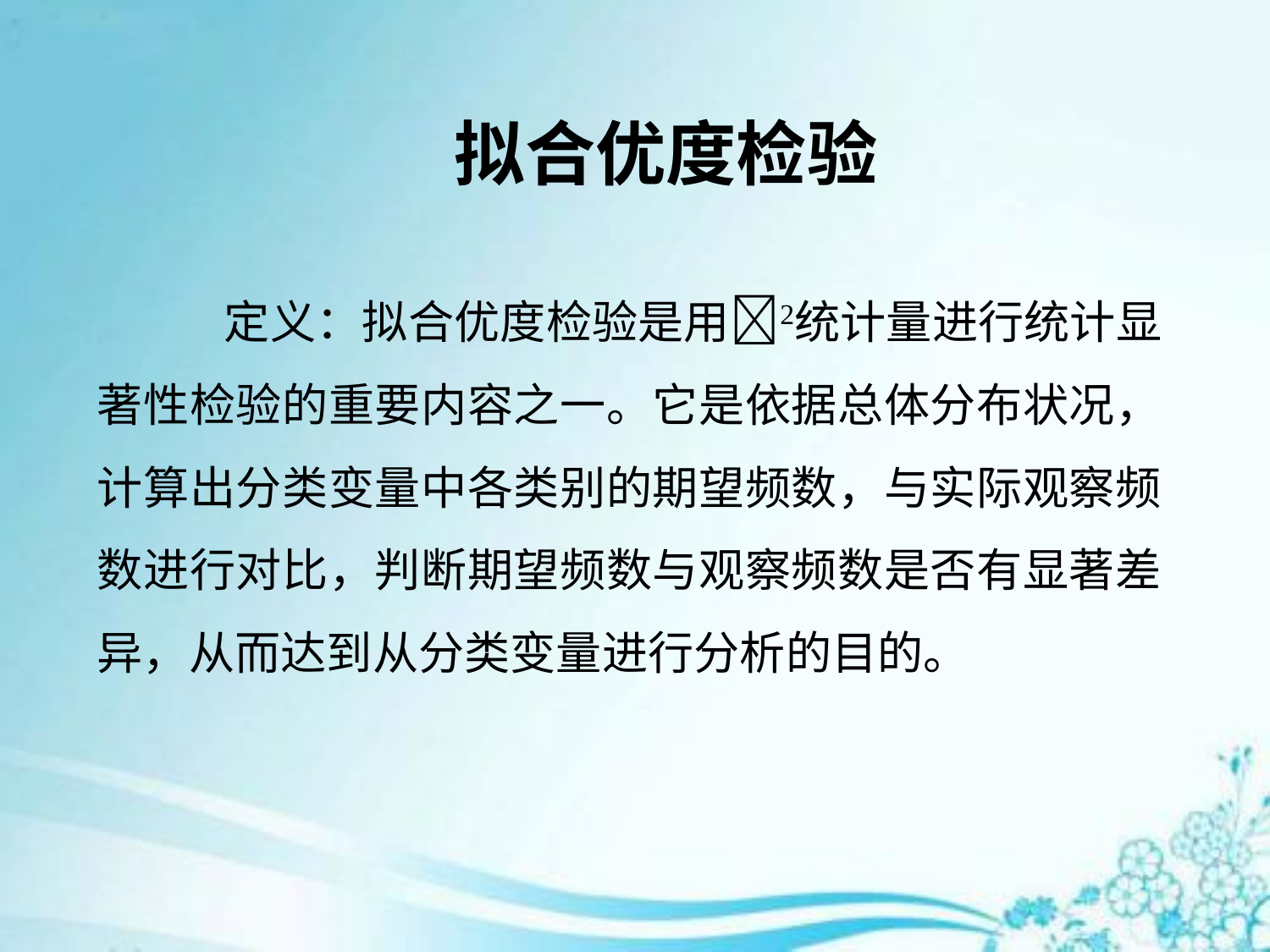

# 拟合优度检验
	定义：拟合优度检验是用χ2统计量进行统计显著性检验的重要内容之一。它是依据总体分布状况，计算出分类变量中各类别的期望频数，与实际观察频数进行对比，判断期望频数与观察频数是否有显著差异，从而达到从分类变量进行分析的目的。